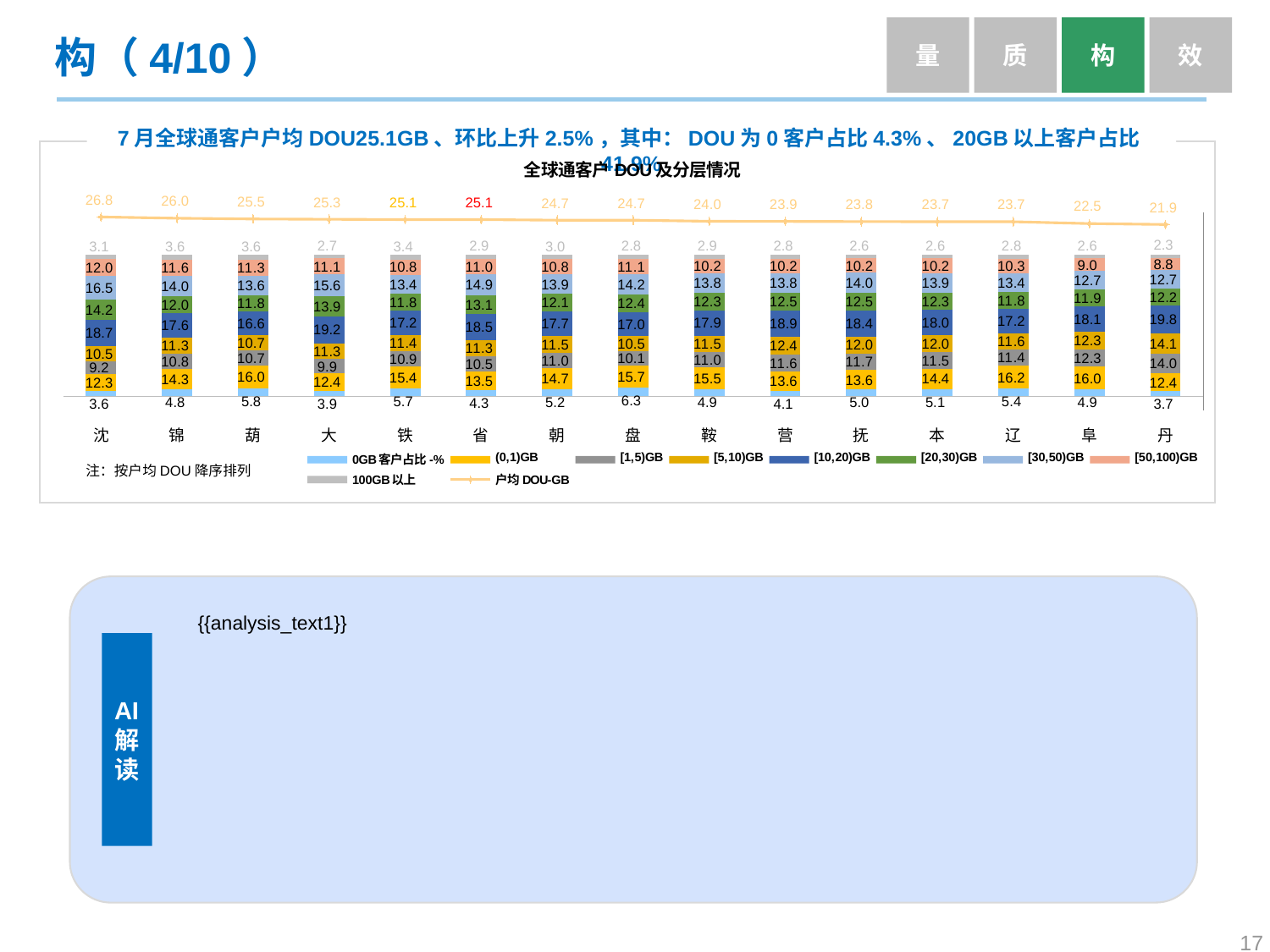

量
质
构
效
构（4/10）
7月全球通客户户均DOU25.1GB、环比上升2.5%，其中：DOU为0客户占比4.3%、20GB以上客户占比41.9%
|  |
| --- |

### Chart: 全球通客户DOU及分层情况

| Category | 0GB客户占比-% | (0,1)GB | [1,5)GB | [5,10)GB | [10,20)GB | [20,30)GB | [30,50)GB | [50,100)GB | 100GB以上 | 户均DOU-GB |
|---|---|---|---|---|---|---|---|---|---|---|
| 沈 | 3.5577244861559 | 12.2584868399278 | 9.17472354102846 | 10.4812794892634 | 18.724335376819 | 14.2155993836445 | 16.4600012503632 | 12.0243011757091 | 3.10354845708864 | 26.8 |
| 锦 | 4.82929773962036 | 14.3312285005222 | 10.8127401473702 | 11.3181874802372 | 17.5718405948468 | 12.0473731111601 | 13.9532209691174 | 11.5582150762243 | 3.57789638090128 | 26.0 |
| 葫 | 5.79890248608486 | 15.9656225677116 | 10.6585737551589 | 10.7357529220163 | 16.622953607472 | 11.7528173666207 | 13.5639115448261 | 11.3087101268224 | 3.59275562328718 | 25.5 |
| 大 | 3.93170142314755 | 12.4088866493367 | 9.90851654086044 | 11.2552516323853 | 19.1512975865249 | 13.9022858451209 | 15.6351291333761 | 11.1041738121357 | 2.70275737711249 | 25.3 |
| 铁 | 5.67721169515036 | 15.4485340659637 | 10.9308714799402 | 11.3611571249646 | 17.2174861621753 | 11.7799954210604 | 13.4324539075862 | 10.7537742582791 | 3.39851588488007 | 25.1 |
| 省 | 4.32323467520377 | 13.4729106185271 | 10.4892193099082 | 11.3453810685273 | 18.4754151542434 | 13.1409819520132 | 14.8665635574102 | 10.9720623080426 | 2.91423135612426 | 25.1 |
| 朝 | 5.1850677733268 | 14.7194443643909 | 11.0017579757342 | 11.5392374420012 | 17.7022392576155 | 12.1242687109139 | 13.8644725592476 | 10.8182752624956 | 3.04523665427438 | 24.7 |
| 盘 | 6.26526417603676 | 15.6746463547334 | 10.1009551444807 | 10.4805948494741 | 16.9997581912707 | 12.3673074597993 | 14.2431386773063 | 11.0500544069641 | 2.81828073993471 | 24.7 |
| 鞍 | 4.8896889521497 | 15.475105545018 | 11.0204778266904 | 11.4645558736487 | 17.916085672606 | 12.323085295832 | 13.7664194557065 | 10.2215237770142 | 2.92305760133449 | 24.0 |
| 营 | 4.13212240553812 | 13.594106081937 | 11.6384638270594 | 12.4294929009818 | 18.9347025282872 | 12.5438991997693 | 13.802675205732 | 10.1585432060142 | 2.76599464468103 | 23.9 |
| 抚 | 4.98801845751669 | 13.5572968583934 | 11.7300291121776 | 11.959757860618 | 18.4073460388294 | 12.5129552491039 | 14.0081725342118 | 10.2189684651083 | 2.61745542404098 | 23.8 |
| 本 | 5.14940758025419 | 14.4053525444976 | 11.4783685613526 | 11.9835678092174 | 17.9606261752113 | 12.2841198281265 | 13.8737228427086 | 10.2149928637774 | 2.64984179485437 | 23.7 |
| 辽 | 5.44349617244765 | 16.1744954316311 | 11.392915866123 | 11.6091379424572 | 17.1640577475562 | 11.7585058392006 | 13.3943252245036 | 10.2569971029856 | 2.80606867309511 | 23.7 |
| 阜 | 4.90191295863967 | 15.997073068748 | 12.3481654413046 | 12.293111258232 | 18.1393079898254 | 11.9307292937036 | 12.706366075473 | 9.04421756855639 | 2.63911634551726 | 22.5 |
| 丹 | 3.7258103872215 | 12.4316309101488 | 14.0248137094806 | 14.0642303433001 | 19.821686656531 | 12.2165287084483 | 12.6767648328547 | 8.76250539632487 | 2.27602905569007 | 21.9 |
注：按户均DOU降序排列

{{analysis_text1}}
AI解
读